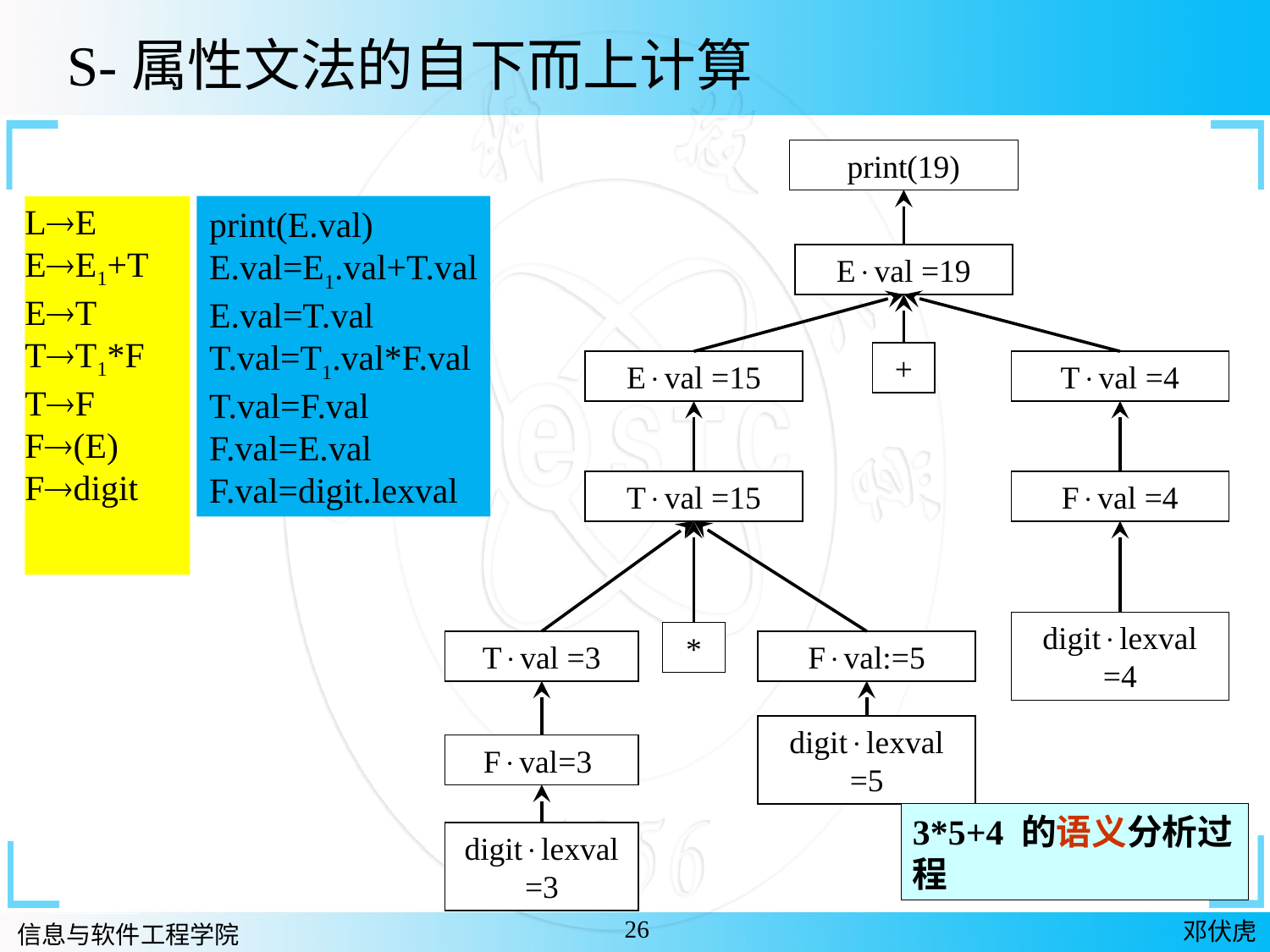

S-属性文法的自下而上计算
print(19)
print(E.val)
E.val=E1.val+T.val
E.val=T.val
T.val=T1.val*F.val
T.val=F.val
F.val=E.val
F.val=digit.lexval
L→E
E→E1+T
E→T
T→T1*F
T→F
F→(E)
F→digit
E⋅val =19
+
E⋅val =15
T⋅val =4
T⋅val =15
F⋅val =4
*
T⋅val =3
F⋅val:=5
digit⋅lexval =4
F⋅val=3
digit⋅lexval =5
3*5+4 的语义分析过程
digit⋅lexval =3
26
邓伏虎
信息与软件工程学院